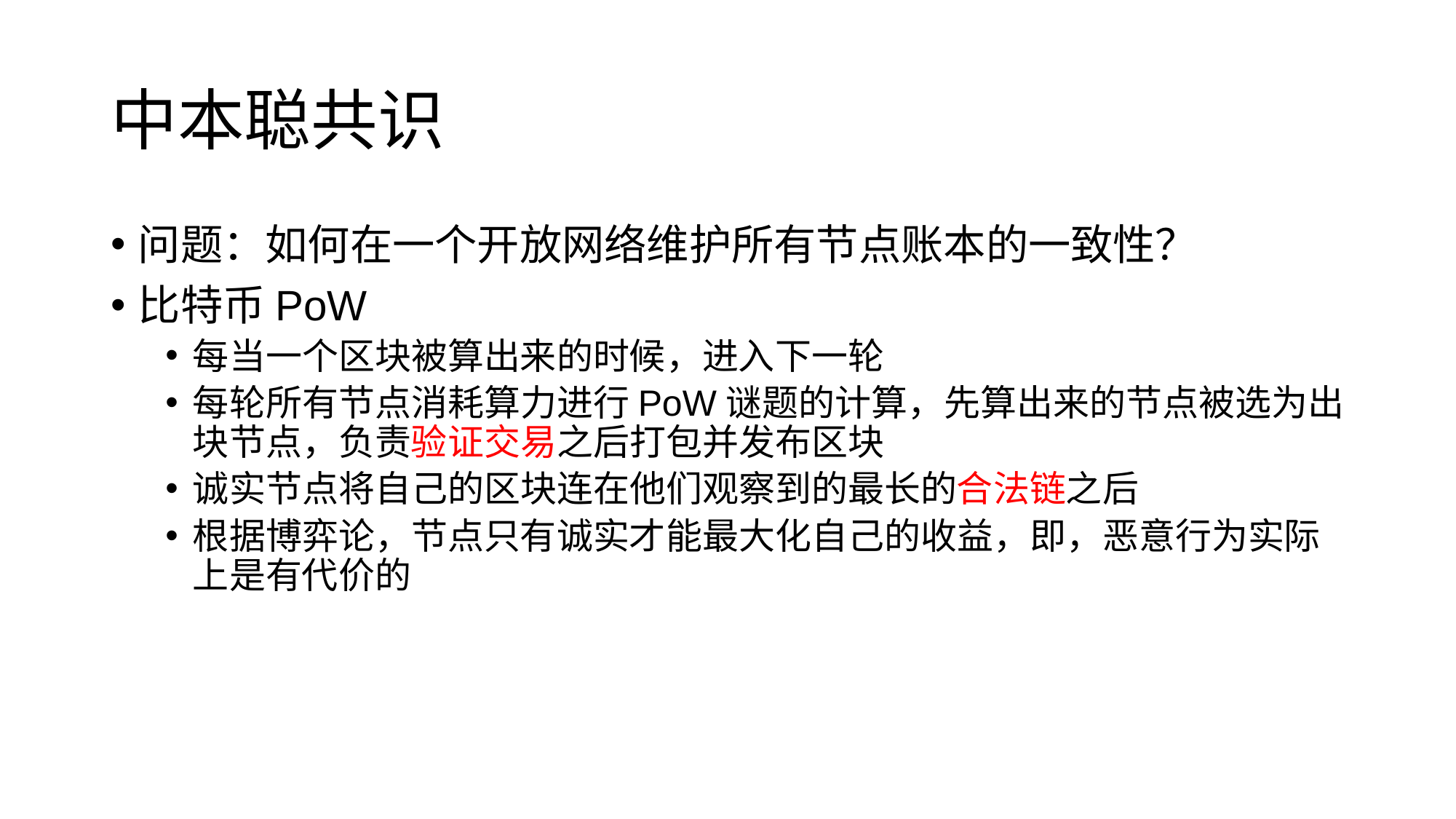

# 中本聪共识
问题：如何在一个开放网络维护所有节点账本的一致性？
比特币PoW
每当一个区块被算出来的时候，进入下一轮
每轮所有节点消耗算力进行PoW谜题的计算，先算出来的节点被选为出块节点，负责验证交易之后打包并发布区块
诚实节点将自己的区块连在他们观察到的最长的合法链之后
根据博弈论，节点只有诚实才能最大化自己的收益，即，恶意行为实际上是有代价的